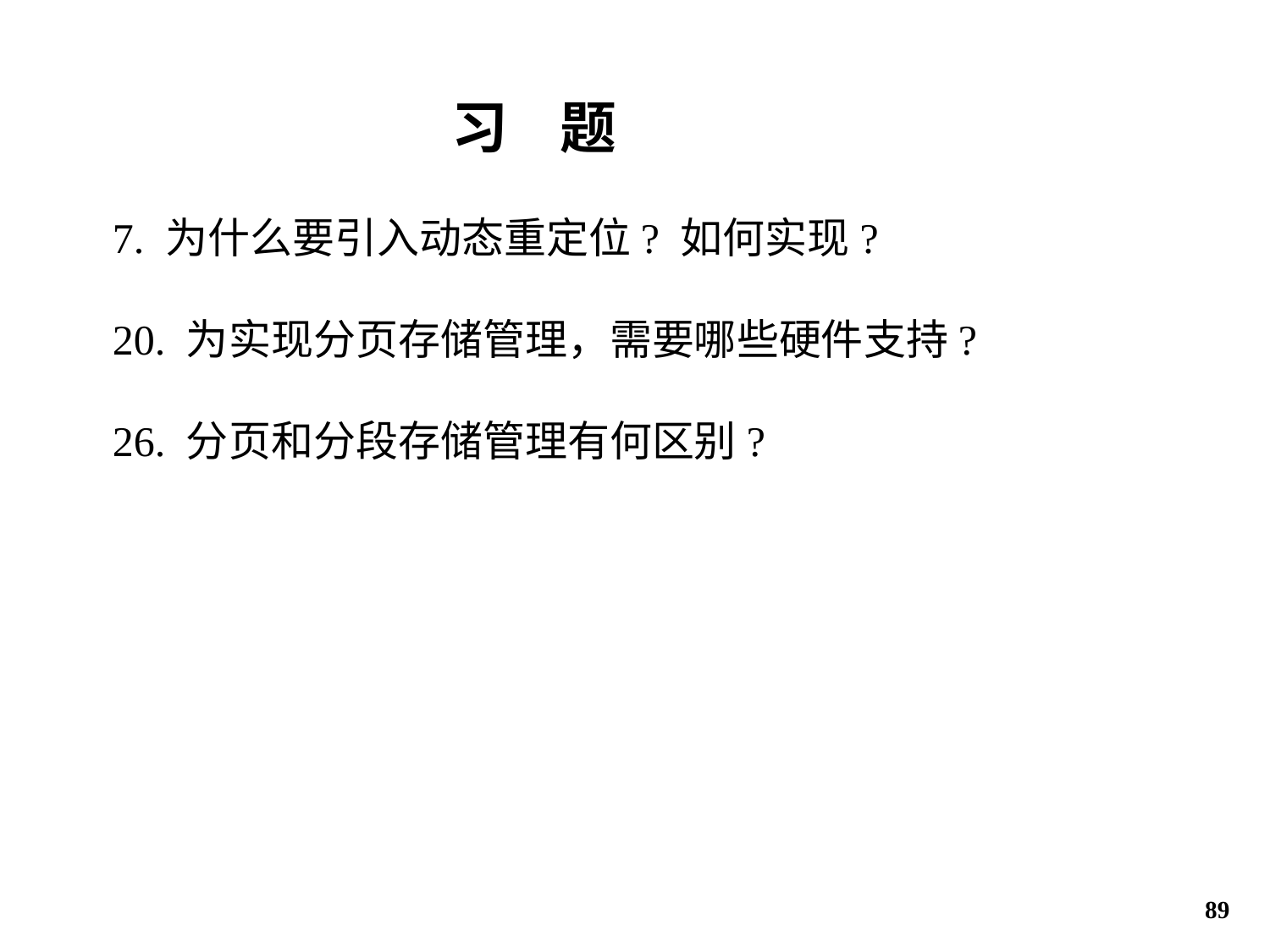

习    题
7. 为什么要引入动态重定位? 如何实现?
20. 为实现分页存储管理，需要哪些硬件支持?
26. 分页和分段存储管理有何区别?
89